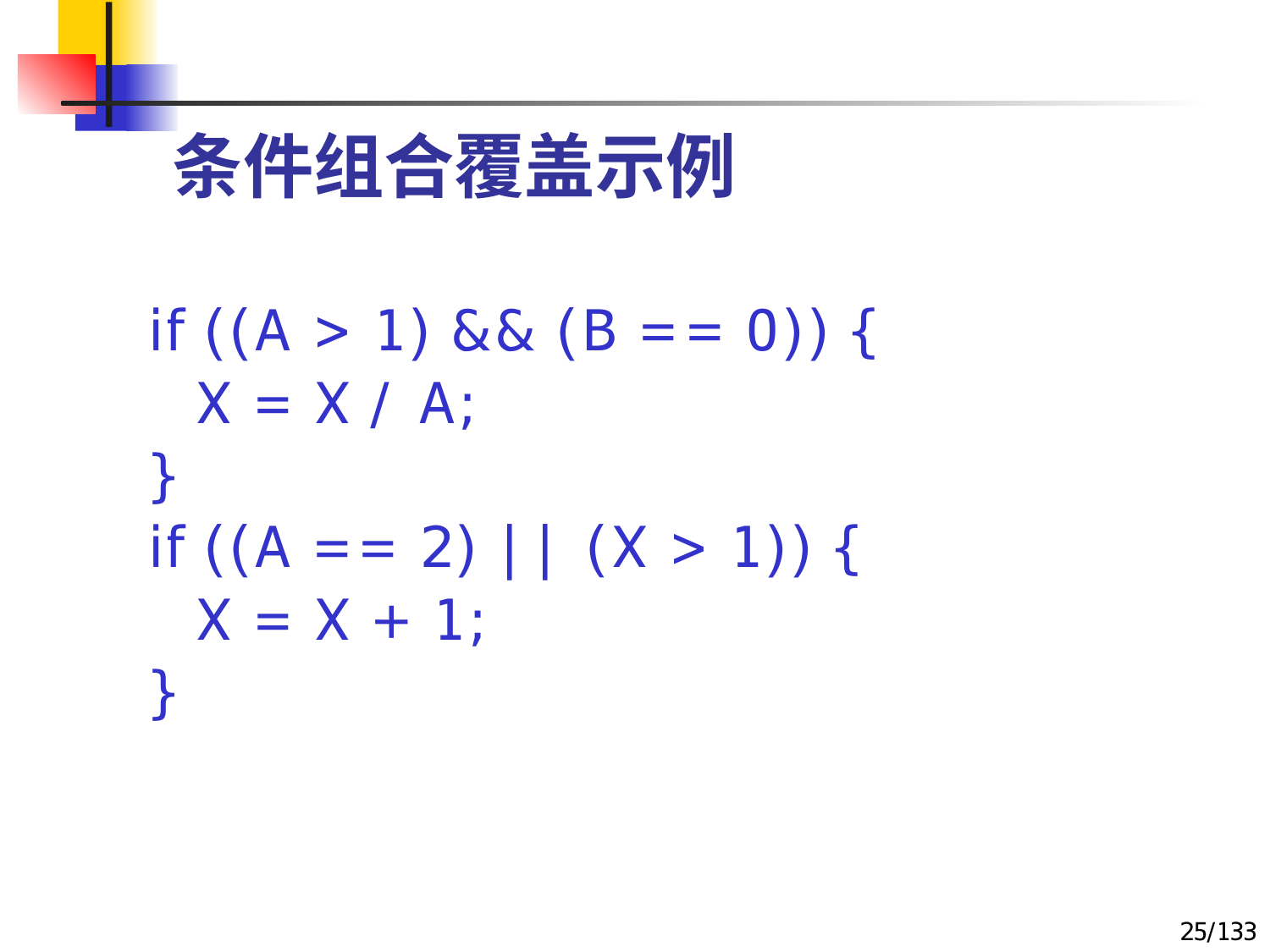

# 条件组合覆盖示例
if ((A > 1) && (B == 0)) {
	X = X / A;
}
if ((A == 2) || (X > 1)) {
	X = X + 1;
}

25/133